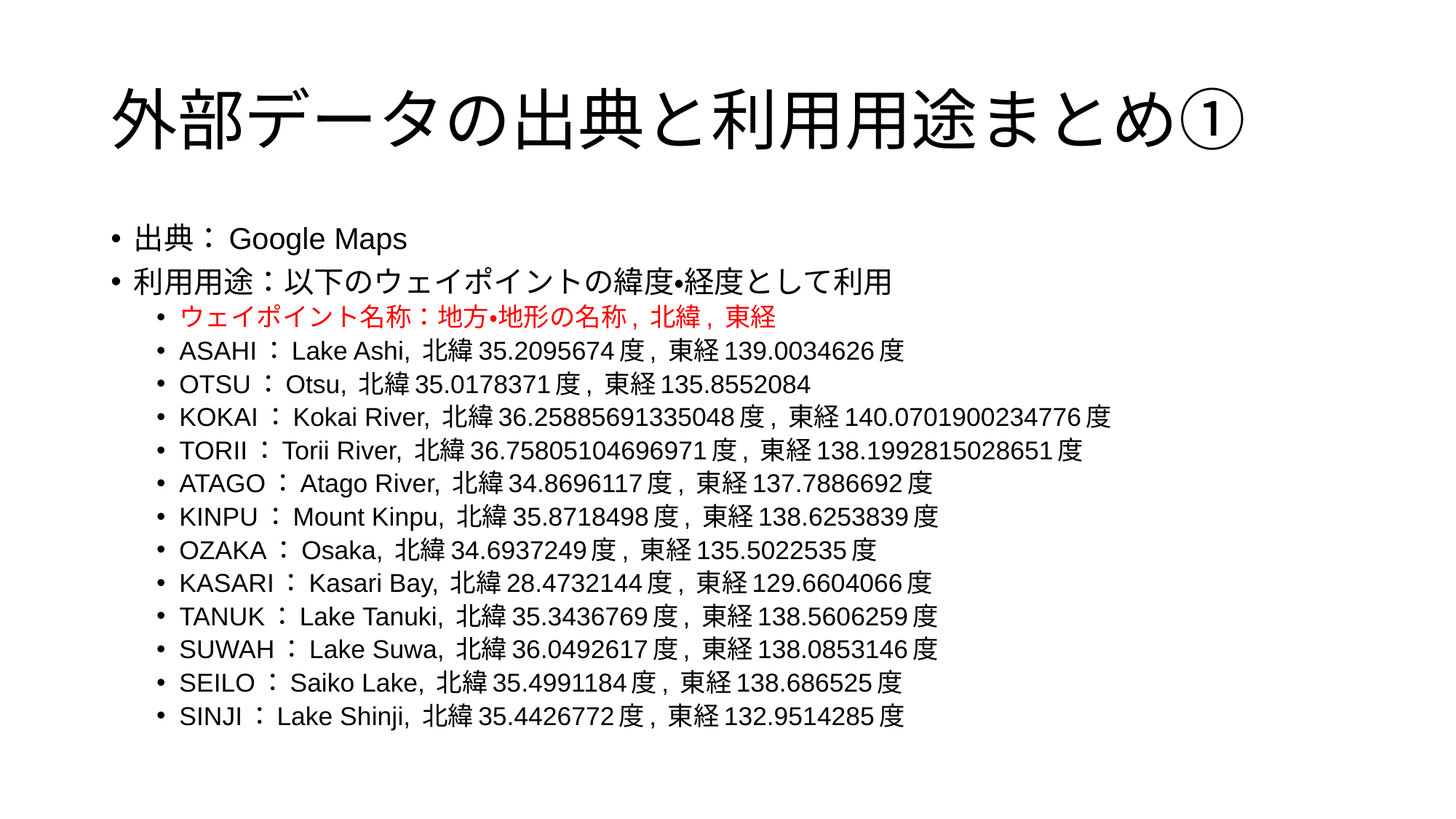

# 外部データの出典と利用用途まとめ①
出典：Google Maps
利用用途：以下のウェイポイントの緯度・経度として利用
ウェイポイント名称：地方・地形の名称, 北緯, 東経
ASAHI：Lake Ashi, 北緯35.2095674度, 東経139.0034626度
OTSU：Otsu, 北緯35.0178371度, 東経135.8552084
KOKAI：Kokai River, 北緯36.25885691335048度, 東経140.0701900234776度
TORII：Torii River, 北緯36.75805104696971度, 東経138.1992815028651度
ATAGO：Atago River, 北緯34.8696117度, 東経137.7886692度
KINPU：Mount Kinpu, 北緯35.8718498度, 東経138.6253839度
OZAKA：Osaka, 北緯34.6937249度, 東経135.5022535度
KASARI：Kasari Bay, 北緯28.4732144度, 東経129.6604066度
TANUK：Lake Tanuki, 北緯35.3436769度, 東経138.5606259度
SUWAH：Lake Suwa, 北緯36.0492617度, 東経138.0853146度
SEILO：Saiko Lake, 北緯35.4991184度, 東経138.686525度
SINJI：Lake Shinji, 北緯35.4426772度, 東経132.9514285度